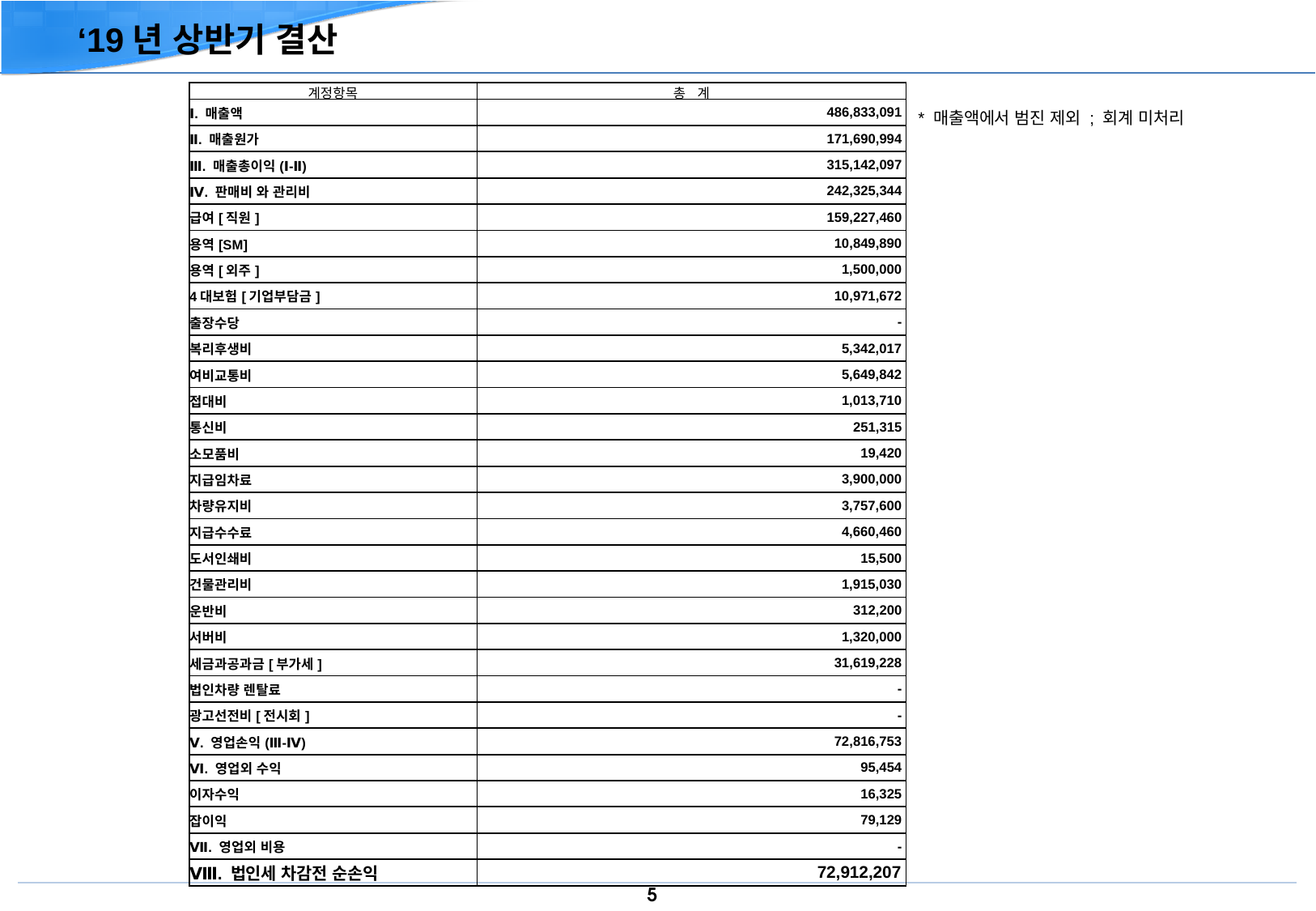

‘19년 상반기 결산
| 계정항목 | 총 계 |
| --- | --- |
| Ⅰ. 매출액 | 486,833,091 |
| Ⅱ. 매출원가 | 171,690,994 |
| Ⅲ. 매출총이익(Ⅰ-Ⅱ) | 315,142,097 |
| Ⅳ. 판매비 와 관리비 | 242,325,344 |
| 급여[직원] | 159,227,460 |
| 용역[SM] | 10,849,890 |
| 용역[외주] | 1,500,000 |
| 4대보험[기업부담금] | 10,971,672 |
| 출장수당 | - |
| 복리후생비 | 5,342,017 |
| 여비교통비 | 5,649,842 |
| 접대비 | 1,013,710 |
| 통신비 | 251,315 |
| 소모품비 | 19,420 |
| 지급임차료 | 3,900,000 |
| 차량유지비 | 3,757,600 |
| 지급수수료 | 4,660,460 |
| 도서인쇄비 | 15,500 |
| 건물관리비 | 1,915,030 |
| 운반비 | 312,200 |
| 서버비 | 1,320,000 |
| 세금과공과금[부가세] | 31,619,228 |
| 법인차량 렌탈료 | - |
| 광고선전비[전시회] | - |
| Ⅴ. 영업손익(Ⅲ-Ⅳ) | 72,816,753 |
| Ⅵ. 영업외 수익 | 95,454 |
| 이자수익 | 16,325 |
| 잡이익 | 79,129 |
| Ⅶ. 영업외 비용 | - |
| Ⅷ. 법인세 차감전 순손익 | 72,912,207 |
* 매출액에서 범진 제외 ; 회계 미처리